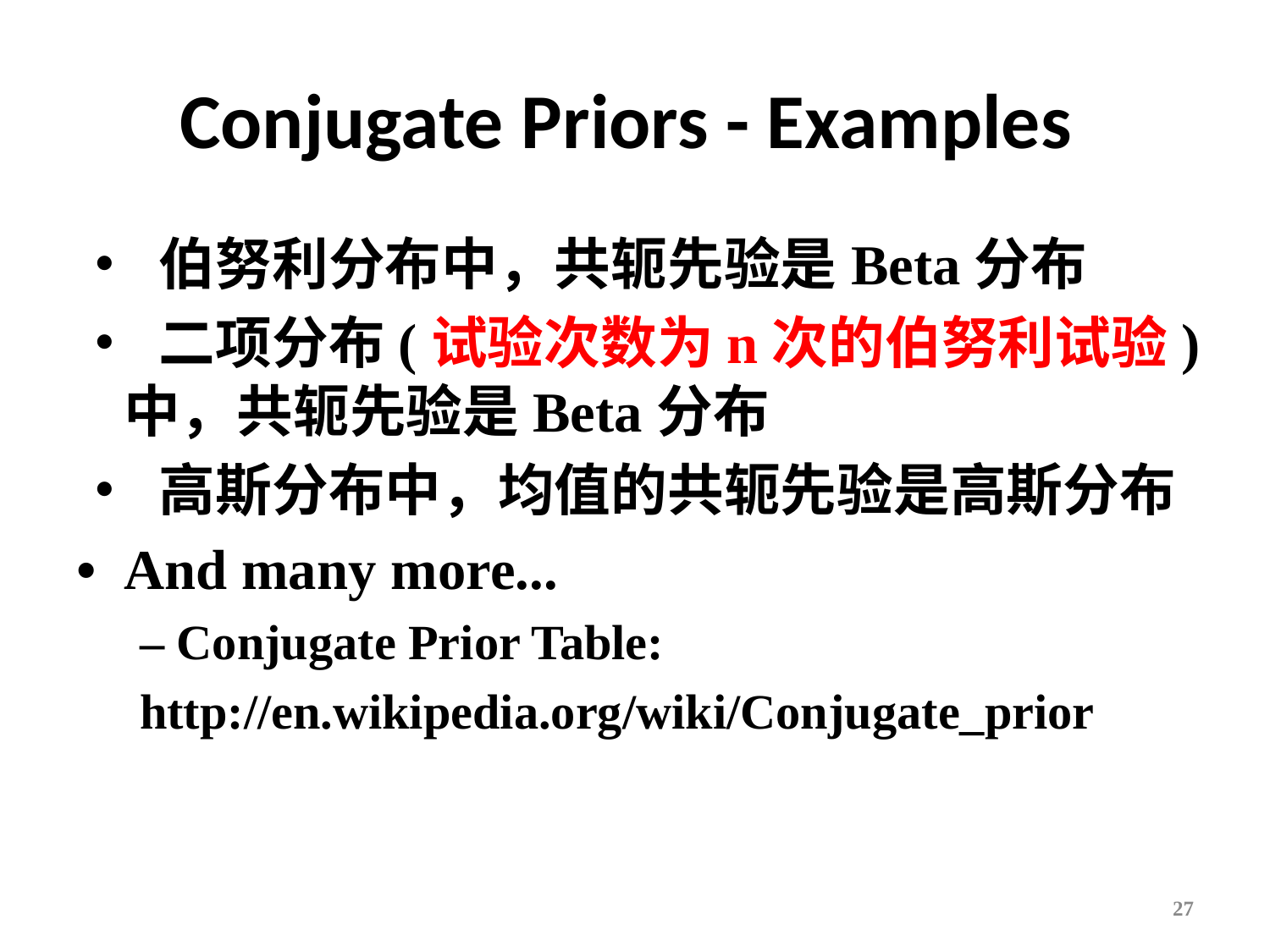

# Conjugate Priors - Examples
• 伯努利分布中，共轭先验是Beta分布
• 二项分布(试验次数为n次的伯努利试验)中，共轭先验是Beta分布
• ⾼斯分布中，均值的共轭先验是⾼斯分布
•  And many more...
– Conjugate Prior Table:
http://en.wikipedia.org/wiki/Conjugate_prior
27